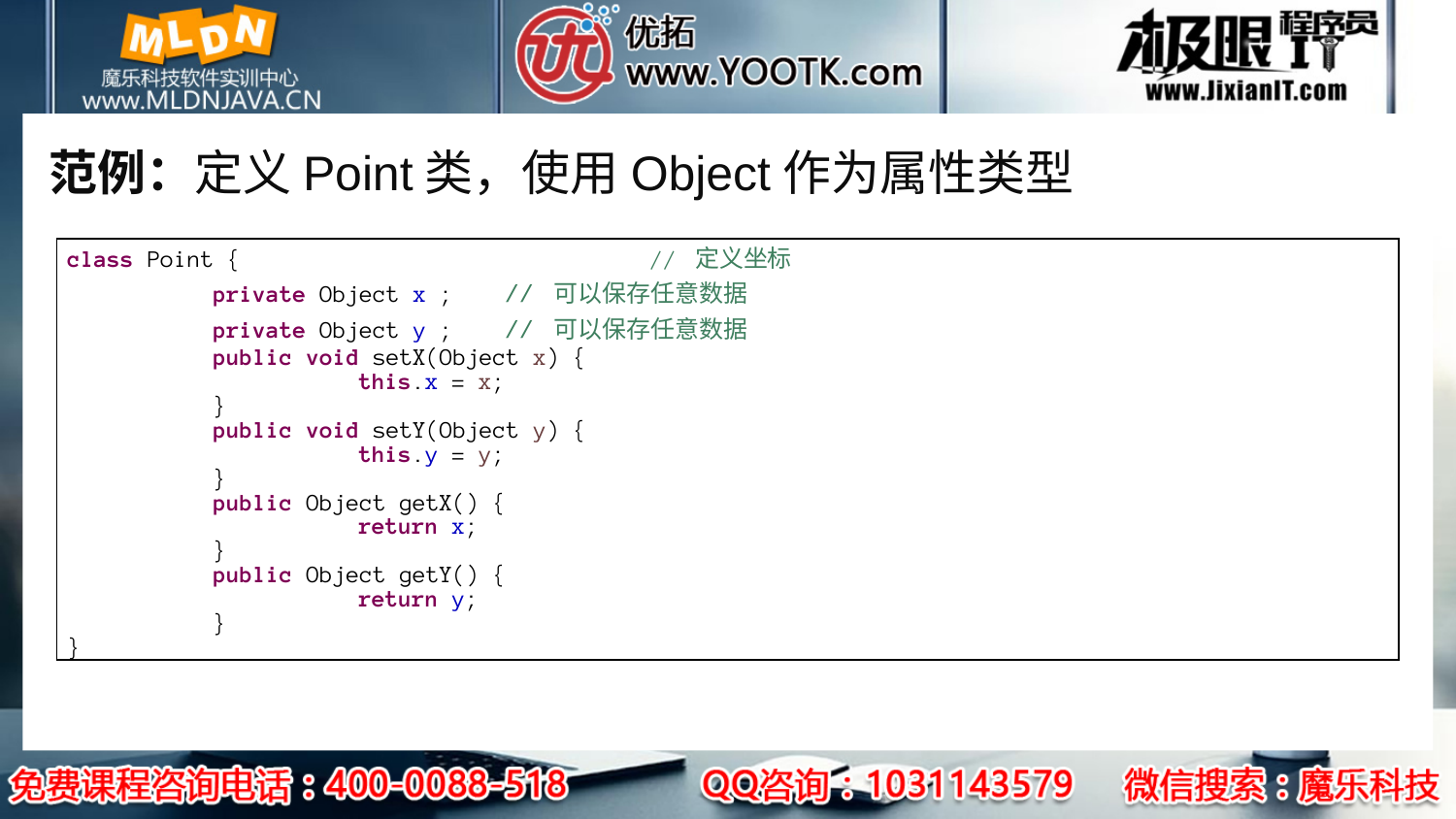

# 范例：定义Point类，使用Object作为属性类型
| class Point { // 定义坐标 private Object x ; // 可以保存任意数据 private Object y ; // 可以保存任意数据 public void setX(Object x) { this.x = x; } public void setY(Object y) { this.y = y; } public Object getX() { return x; } public Object getY() { return y; } } |
| --- |